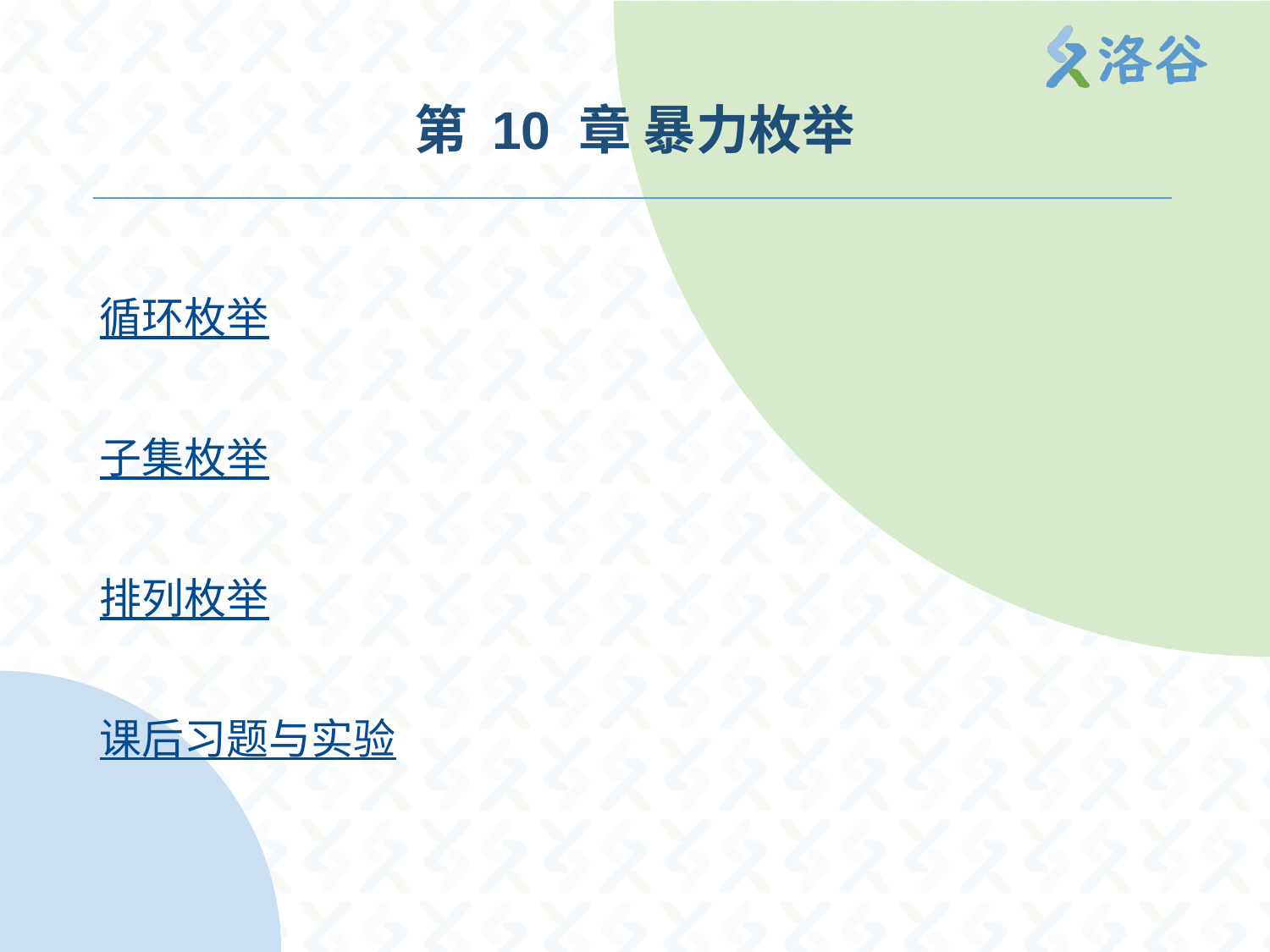

# 第 10 章 暴力枚举
循环枚举

子集枚举

排列枚举

课后习题与实验